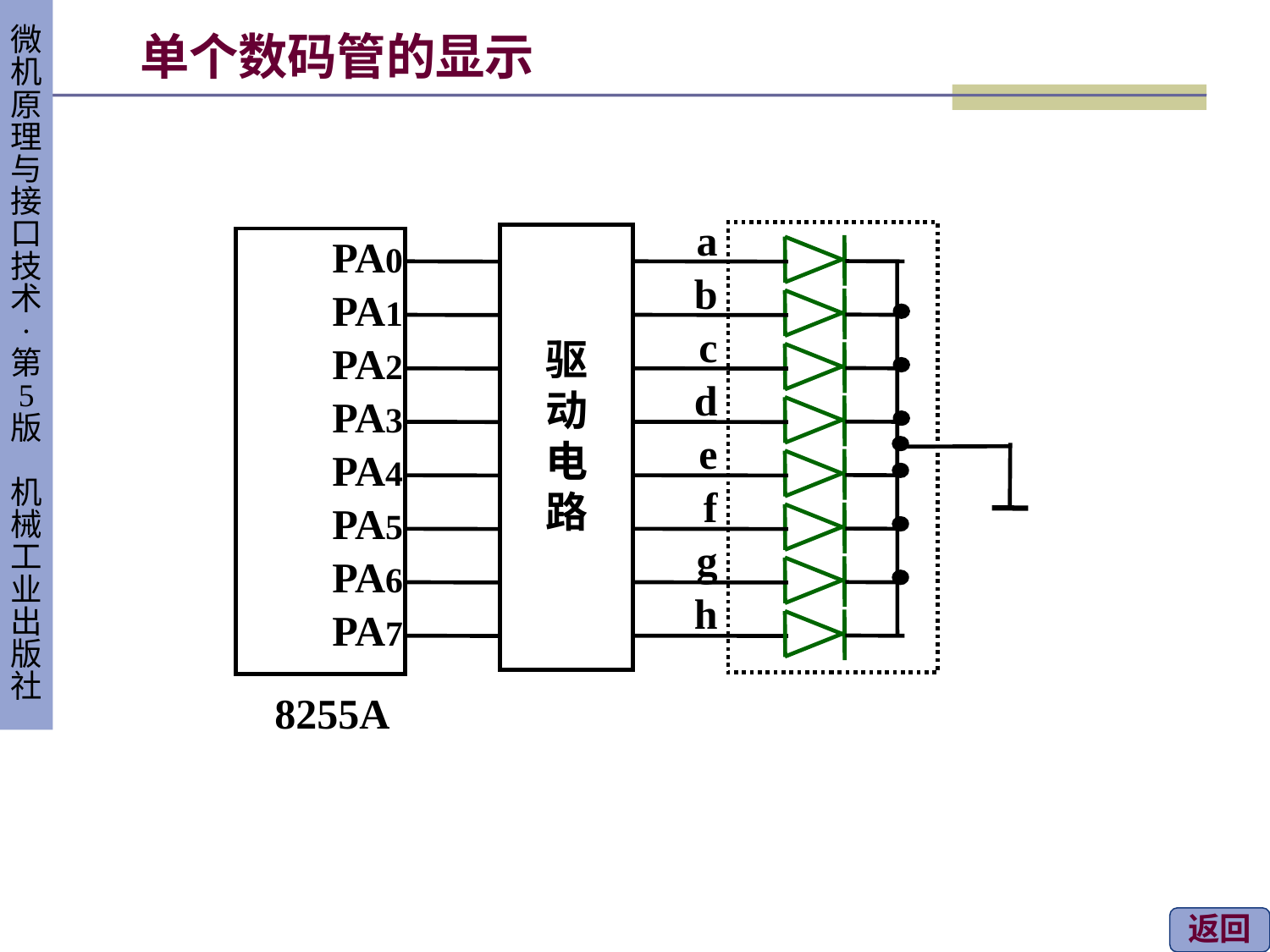

# 单个数码管的显示

a
b
c
d
e
f
g
h

驱
动
电
路
PA0
PA1
PA2
PA3
PA4
PA5
PA6
PA7

8255A
返回